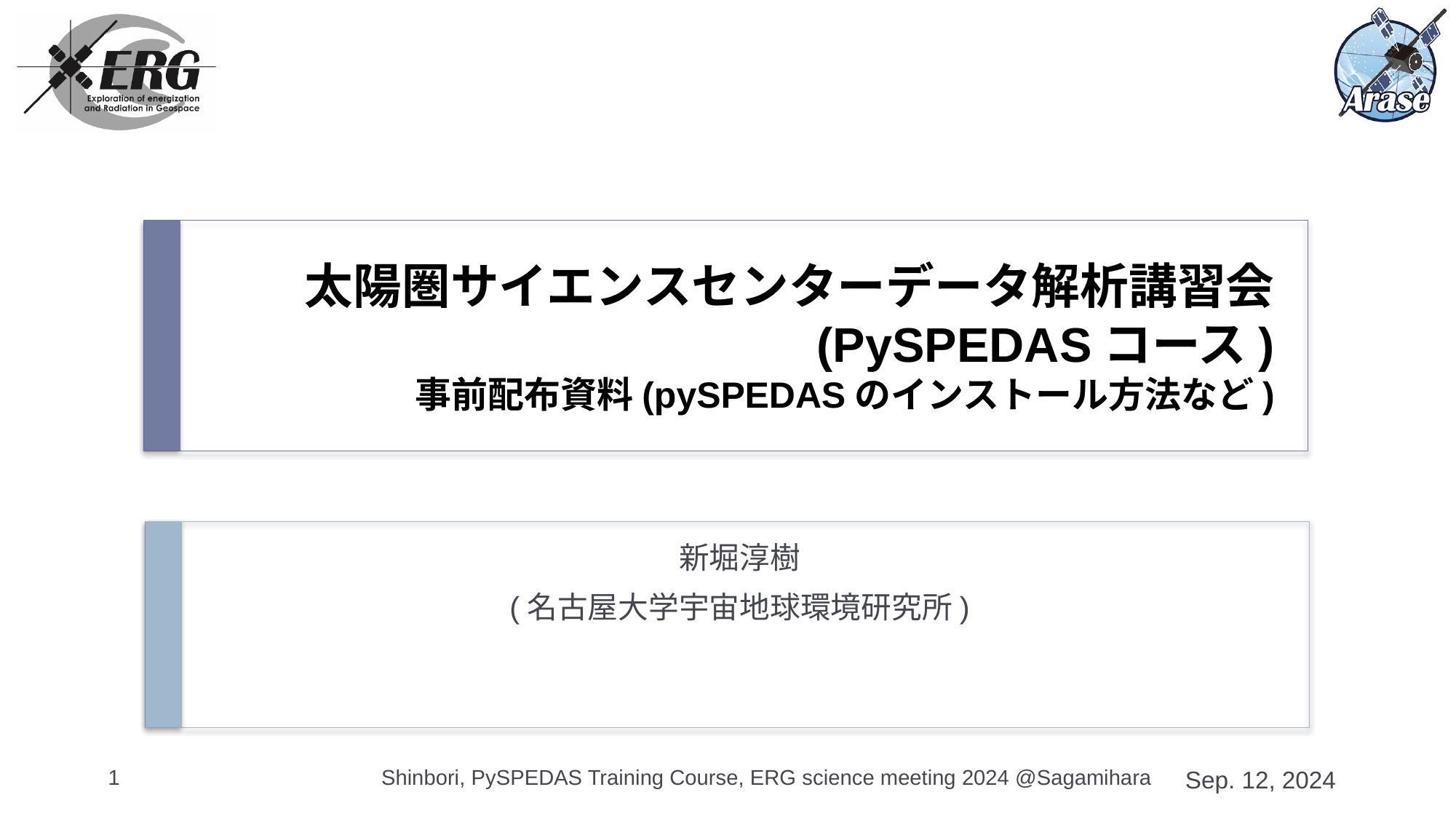

# 太陽圏サイエンスセンターデータ解析講習会 (PySPEDASコース) 事前配布資料(pySPEDASのインストール方法など)
新堀淳樹
(名古屋大学宇宙地球環境研究所)
1
Shinbori, PySPEDAS Training Course, ERG science meeting 2024 @Sagamihara
Sep. 12, 2024